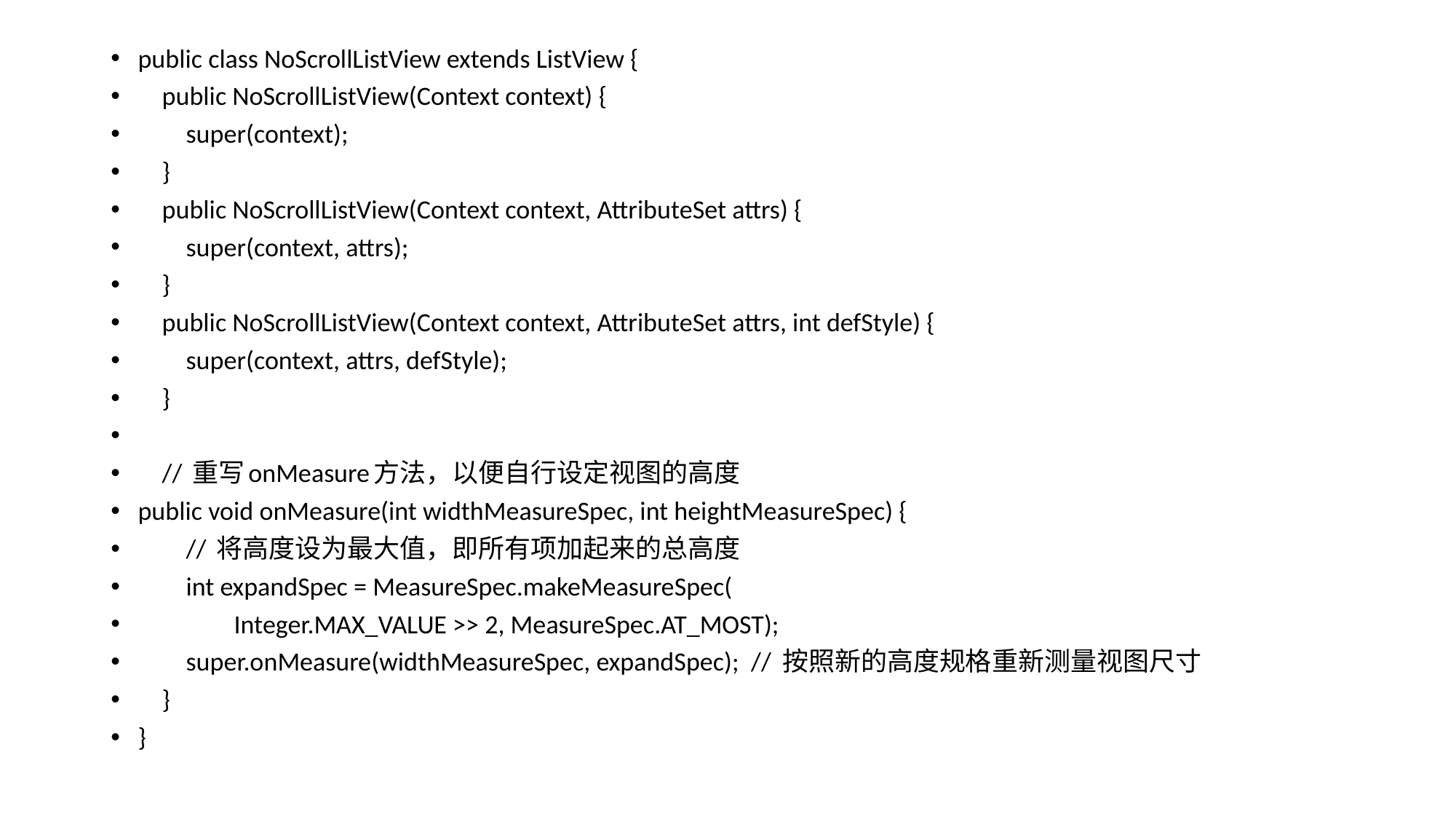

public class NoScrollListView extends ListView {
    public NoScrollListView(Context context) {
        super(context);
    }
    public NoScrollListView(Context context, AttributeSet attrs) {
        super(context, attrs);
    }
    public NoScrollListView(Context context, AttributeSet attrs, int defStyle) {
        super(context, attrs, defStyle);
    }

    // 重写onMeasure方法，以便自行设定视图的高度
public void onMeasure(int widthMeasureSpec, int heightMeasureSpec) {
        // 将高度设为最大值，即所有项加起来的总高度
        int expandSpec = MeasureSpec.makeMeasureSpec(
                Integer.MAX_VALUE >> 2, MeasureSpec.AT_MOST);
        super.onMeasure(widthMeasureSpec, expandSpec);  // 按照新的高度规格重新测量视图尺寸
    }
}